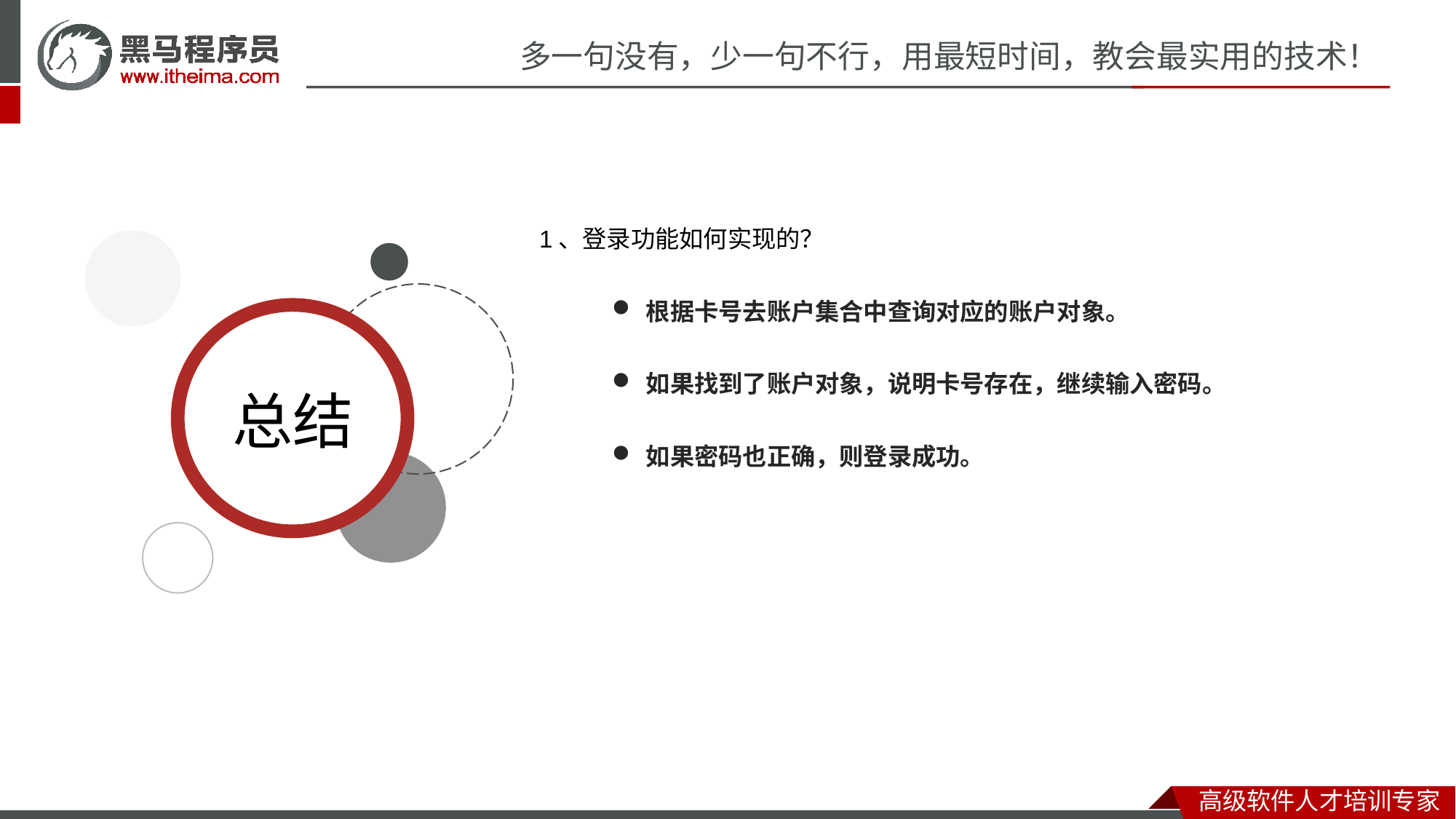

1、登录功能如何实现的？
根据卡号去账户集合中查询对应的账户对象。
如果找到了账户对象，说明卡号存在，继续输入密码。
如果密码也正确，则登录成功。